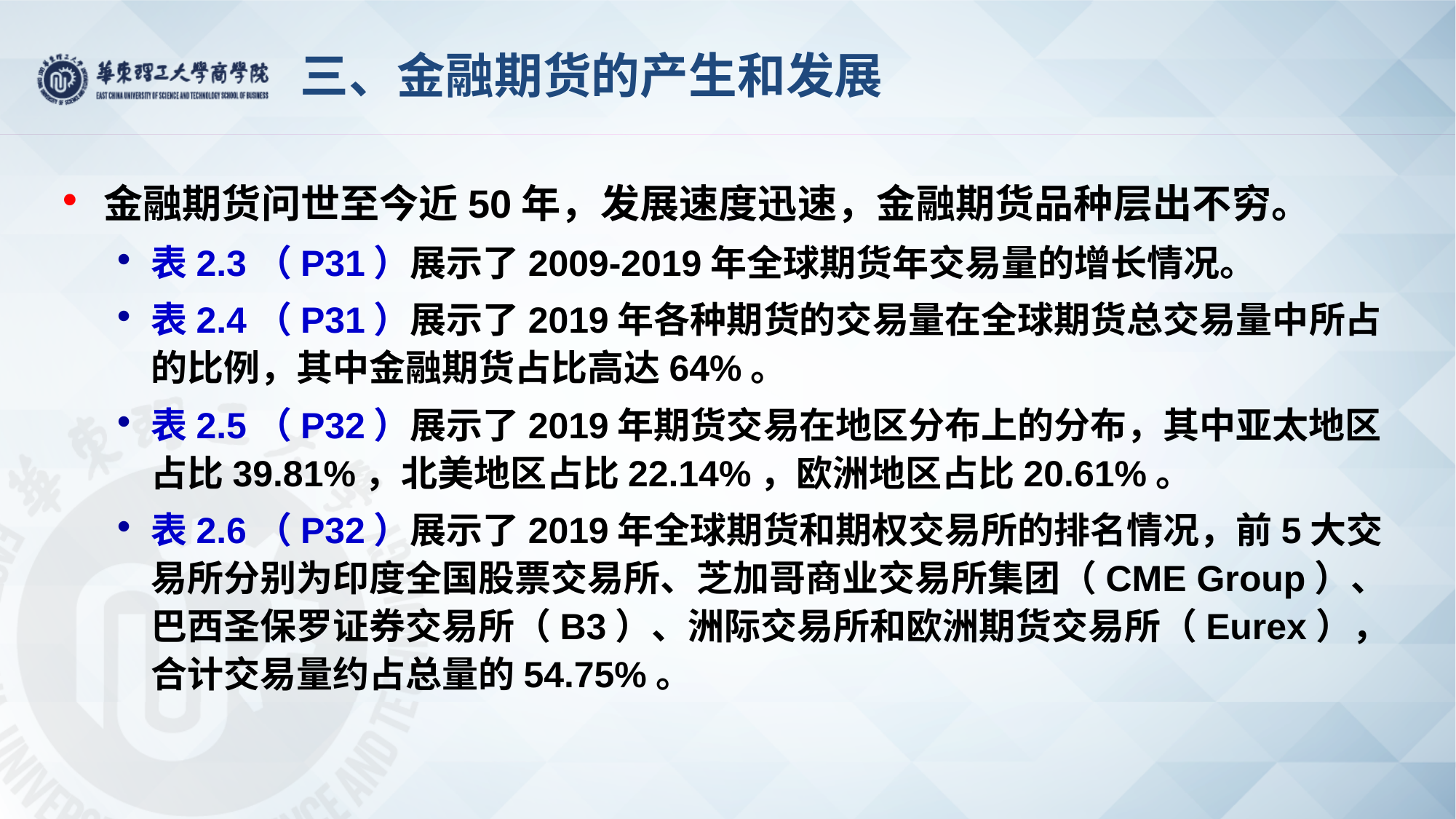

# 三、金融期货的产生和发展
金融期货问世至今近50年，发展速度迅速，金融期货品种层出不穷。
表2.3（P31）展示了2009-2019年全球期货年交易量的增长情况。
表2.4（P31）展示了2019年各种期货的交易量在全球期货总交易量中所占的比例，其中金融期货占比高达64%。
表2.5（P32）展示了2019年期货交易在地区分布上的分布，其中亚太地区占比39.81%，北美地区占比22.14%，欧洲地区占比20.61%。
表2.6（P32）展示了2019年全球期货和期权交易所的排名情况，前5大交易所分别为印度全国股票交易所、芝加哥商业交易所集团（CME Group）、巴西圣保罗证券交易所（B3）、洲际交易所和欧洲期货交易所（Eurex），合计交易量约占总量的54.75%。